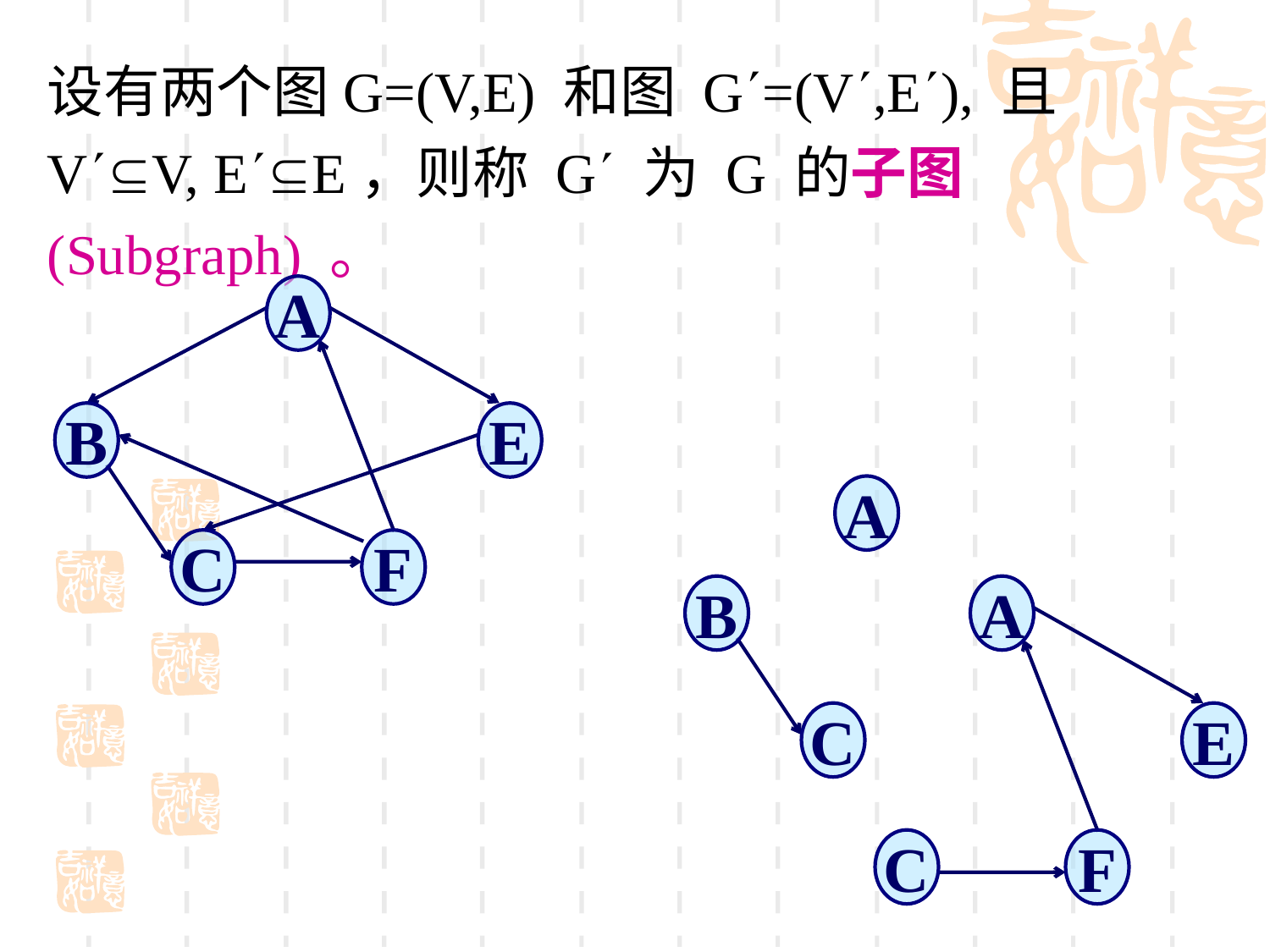

设有两个图G=(V,E) 和图 G′=(V′,E′), 且 V′⊆V, E′⊆E，则称 G′ 为 G 的子图(Subgraph) 。
A

B
E

C
F

A
B

C
A

E
C
F